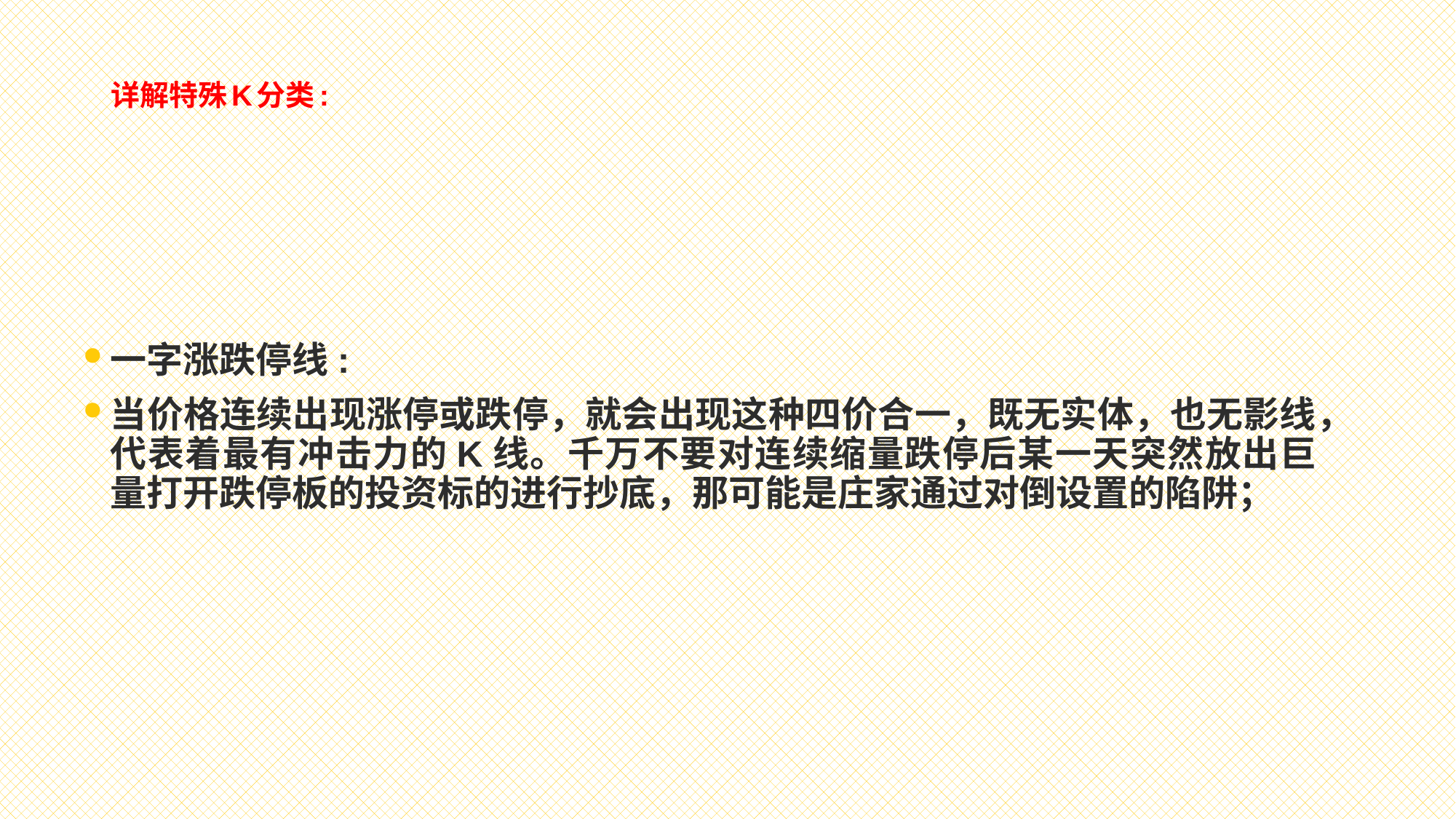

# 详解特殊K分类:

一字涨跌停线:
当价格连续出现涨停或跌停，就会出现这种四价合一，既无实体，也无影线，代表着最有冲击力的K线。千万不要对连续缩量跌停后某一天突然放出巨量打开跌停板的投资标的进行抄底，那可能是庄家通过对倒设置的陷阱；